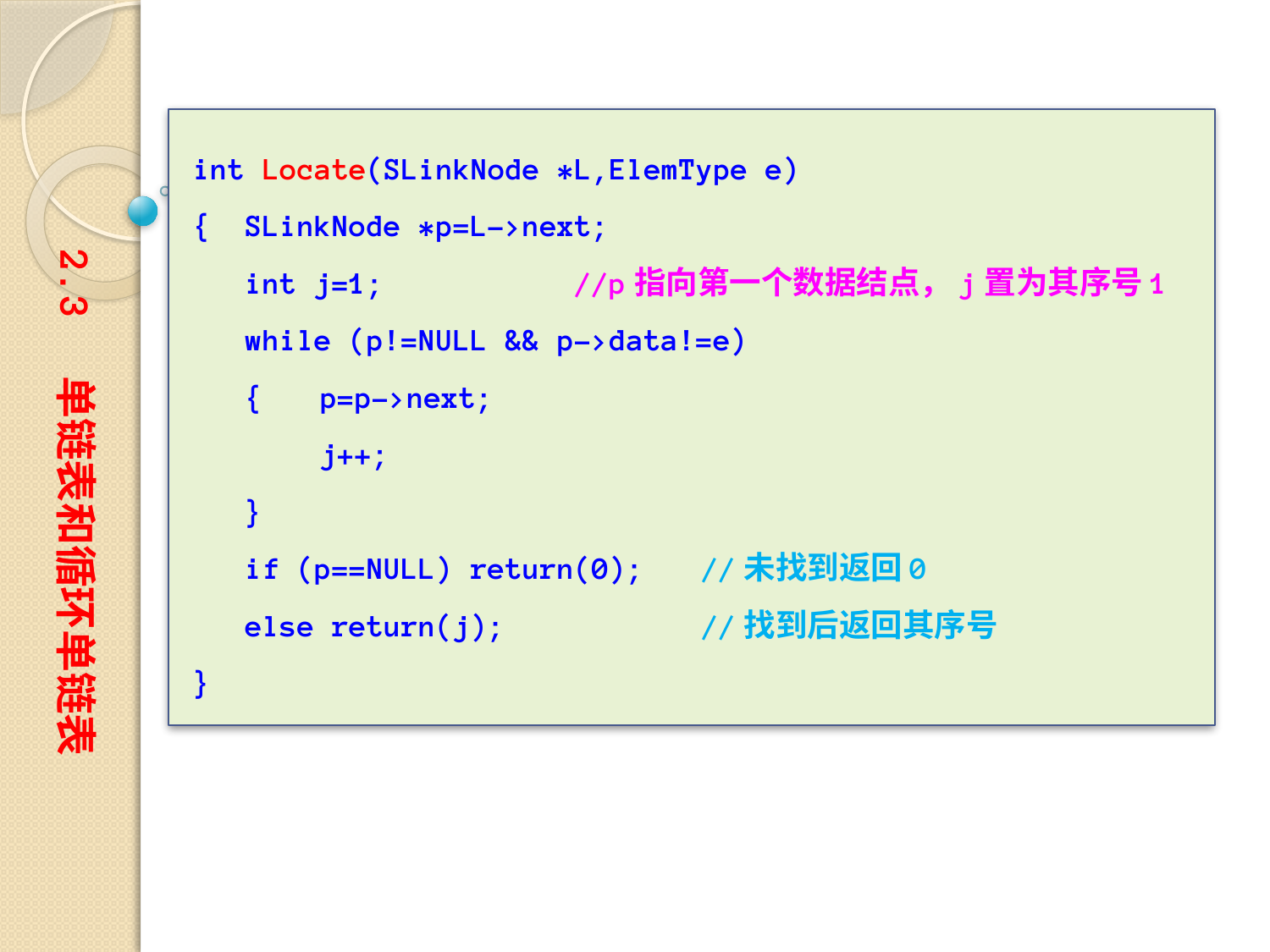

int Locate(SLinkNode *L,ElemType e)
{  SLinkNode *p=L->next;
   int j=1;		//p指向第一个数据结点，j置为其序号1
   while (p!=NULL && p->data!=e)
   {	p=p->next;
	j++;
   }
   if (p==NULL) return(0);	//未找到返回0
   else return(j);		//找到后返回其序号
}
2.3  单链表和循环单链表